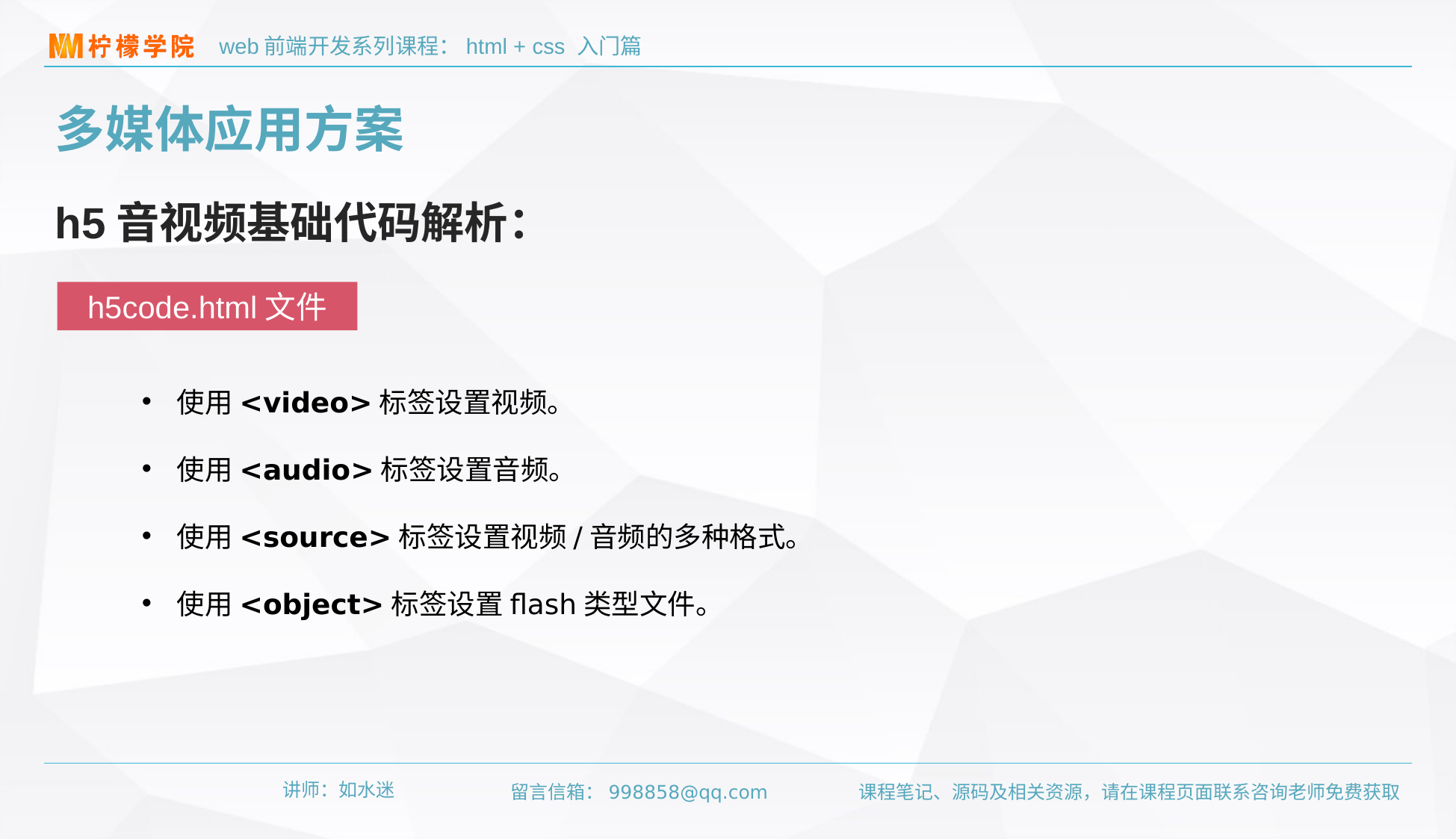

多媒体应用方案
h5音视频基础代码解析：
h5code.html文件
使用<video>标签设置视频。
使用<audio>标签设置音频。
使用<source>标签设置视频/音频的多种格式。
使用<object>标签设置flash类型文件。